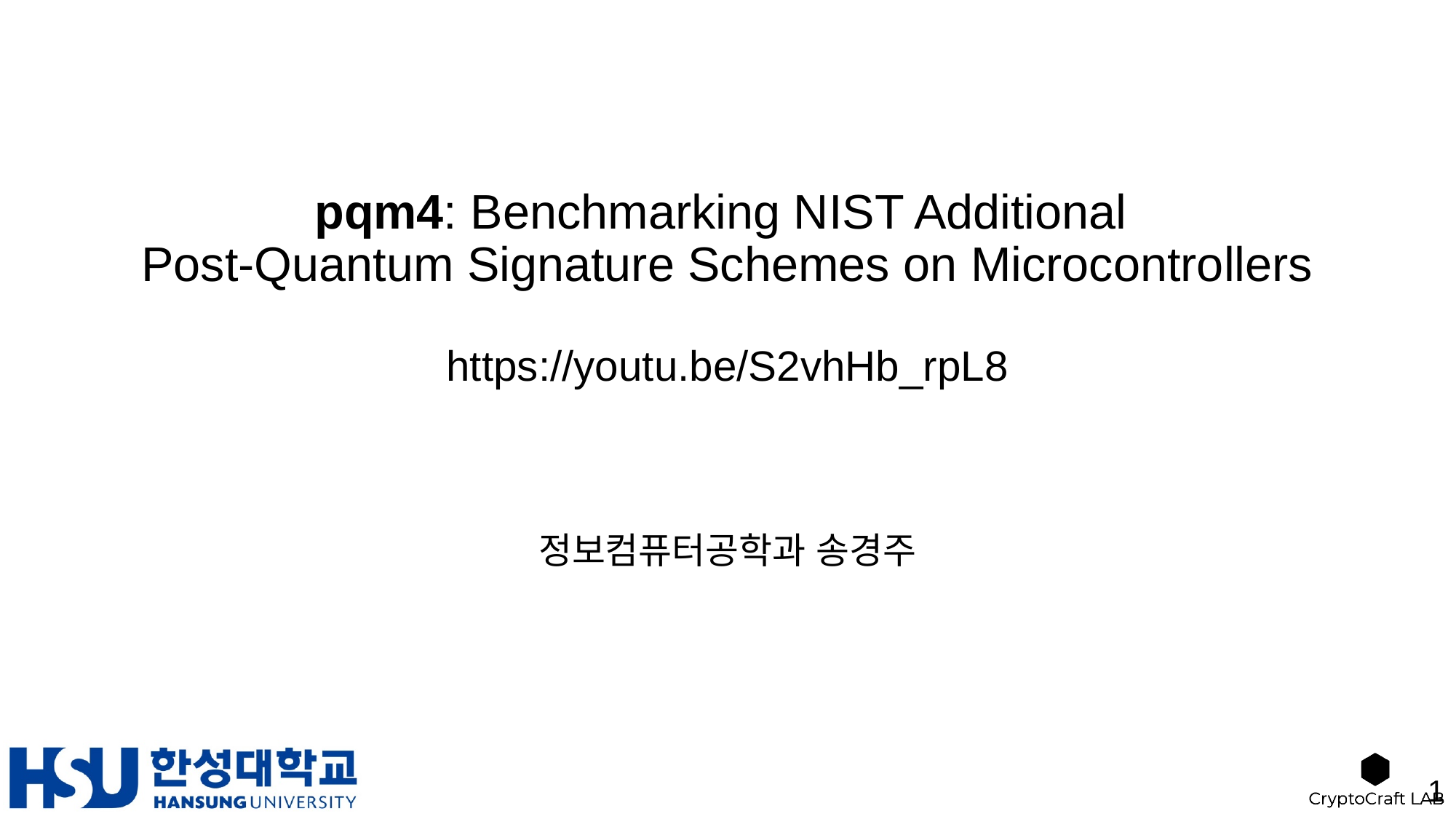

# pqm4: Benchmarking NIST Additional Post-Quantum Signature Schemes on Microcontrollers https://youtu.be/S2vhHb_rpL8
정보컴퓨터공학과 송경주